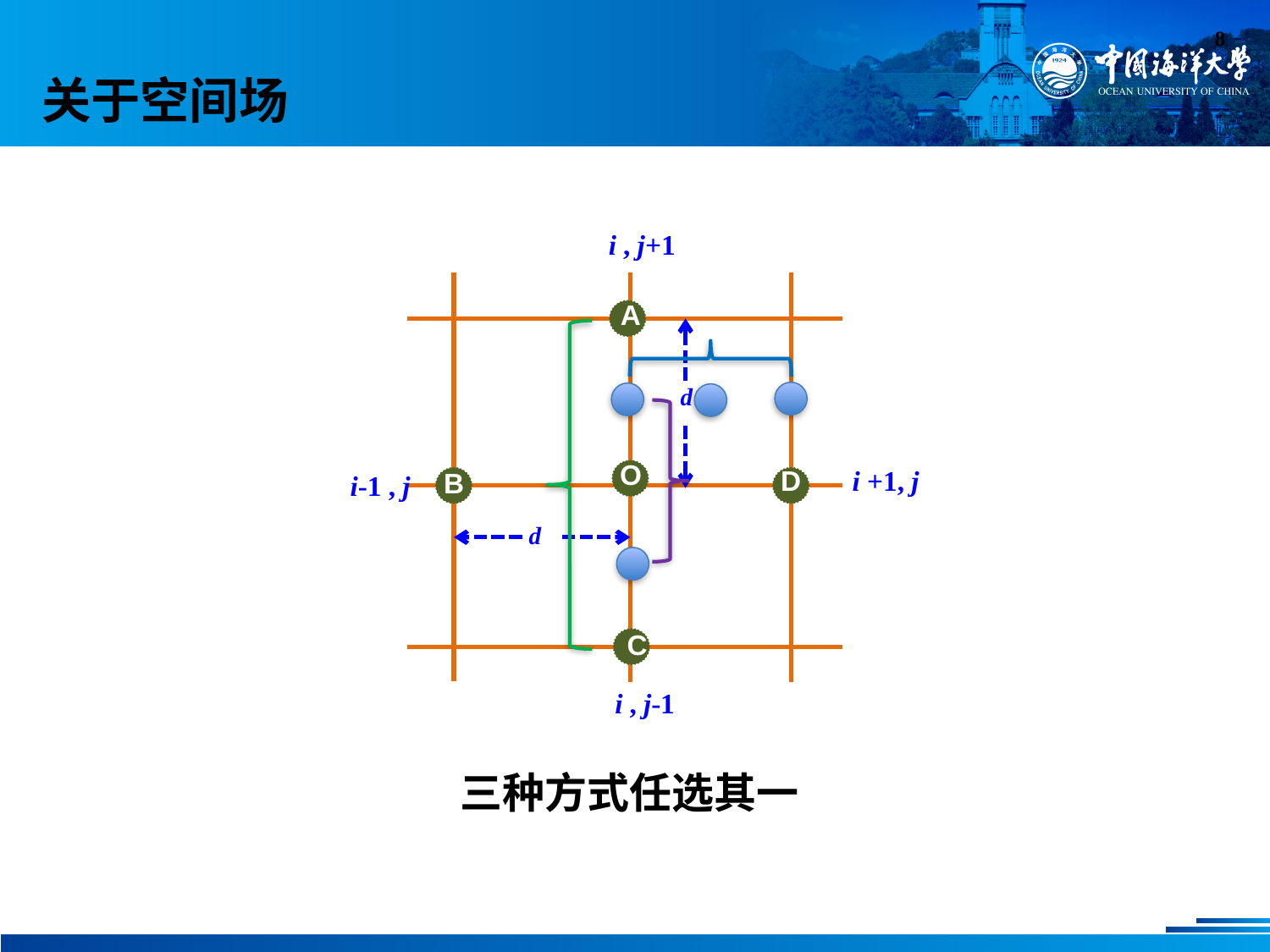

8
关于空间场
i , j+1
A

d
O
D
i +1, j
B
i-1 , j
d
C
i , j-1

三种方式任选其一